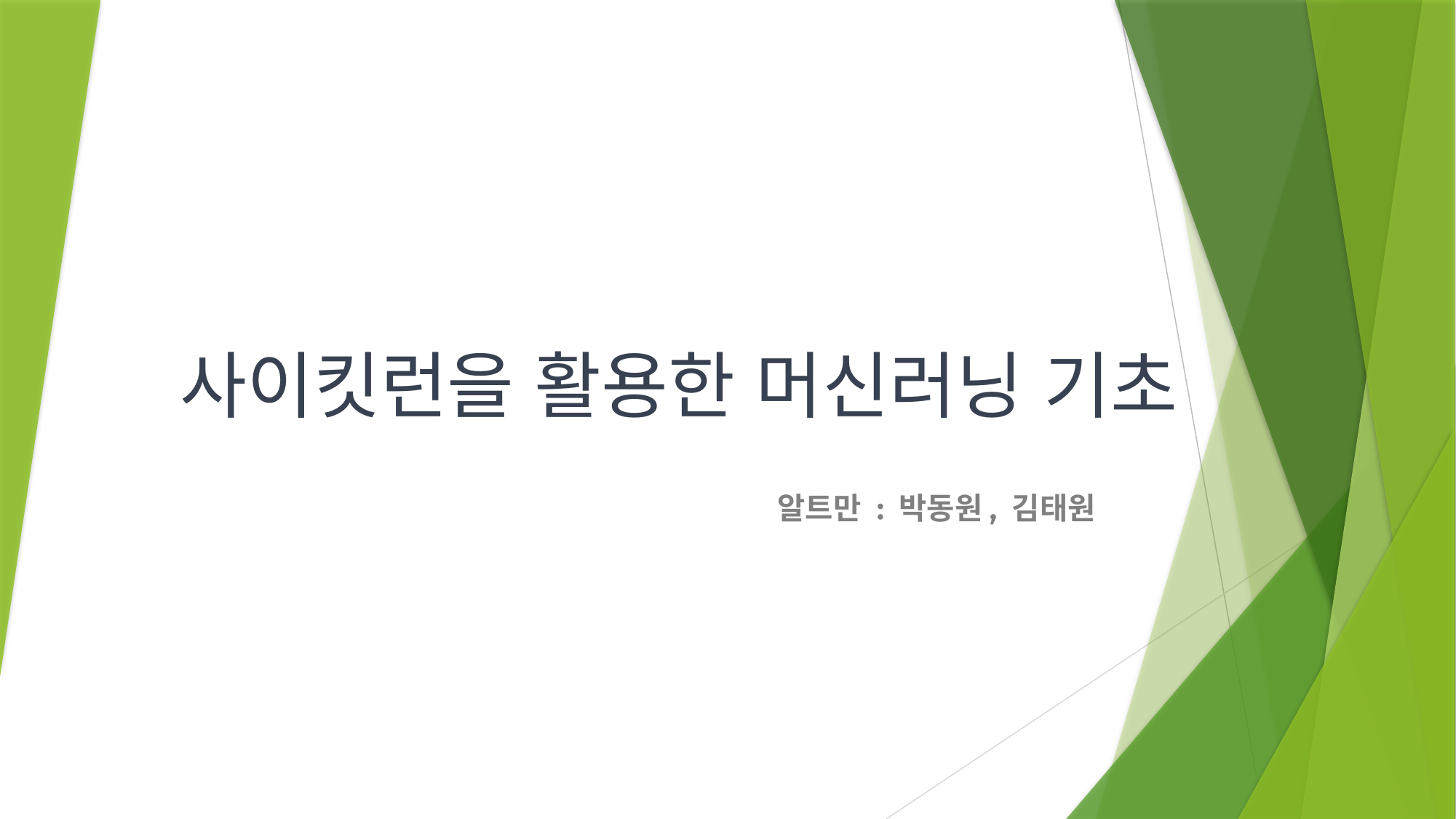

# 사이킷런을 활용한 머신러닝 기초
알트만 : 박동원, 김태원